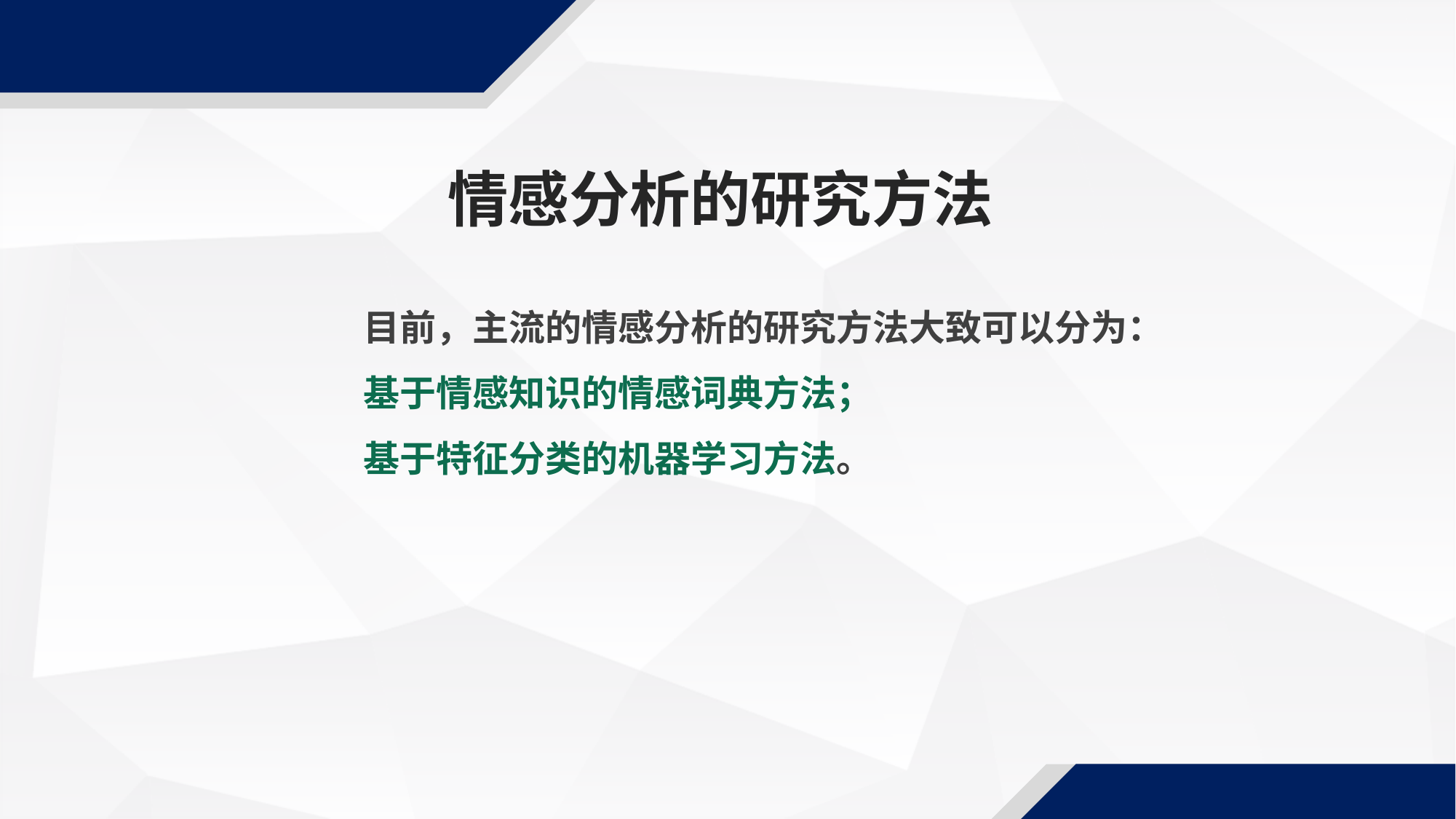

情感分析的研究方法
目前，主流的情感分析的研究方法大致可以分为：
基于情感知识的情感词典方法；
基于特征分类的机器学习方法。